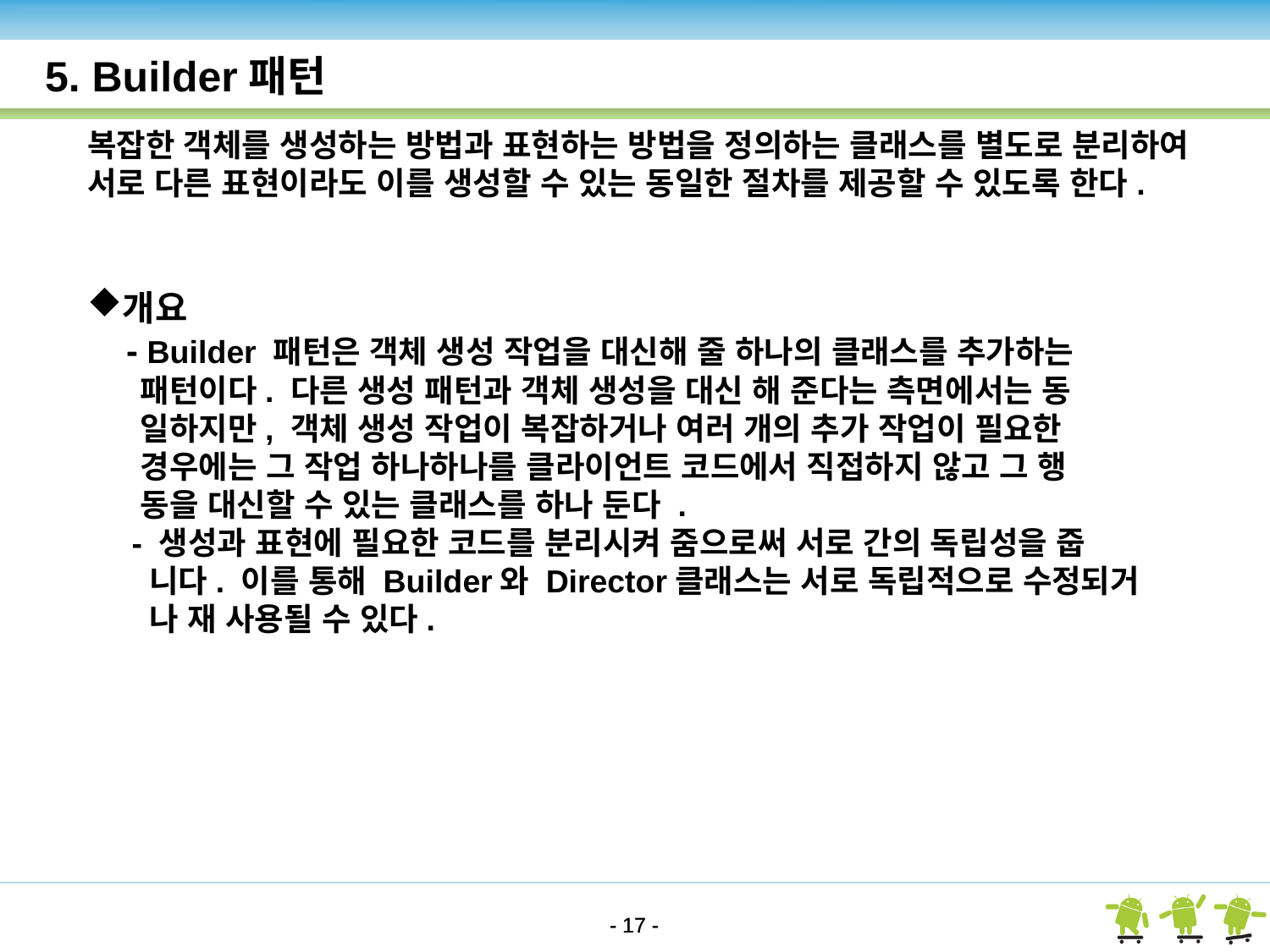

5. Builder패턴
복잡한 객체를 생성하는 방법과 표현하는 방법을 정의하는 클래스를 별도로 분리하여 서로 다른 표현이라도 이를 생성할 수 있는 동일한 절차를 제공할 수 있도록 한다.

개요
    - Builder 패턴은 객체 생성 작업을 대신해 줄 하나의 클래스를 추가하는
      패턴이다. 다른 생성 패턴과 객체 생성을 대신 해 준다는 측면에서는 동
      일하지만, 객체 생성 작업이 복잡하거나 여러 개의 추가 작업이 필요한
      경우에는 그 작업 하나하나를 클라이언트 코드에서 직접하지 않고 그 행
      동을 대신할 수 있는 클래스를 하나 둔다 .
     - 생성과 표현에 필요한 코드를 분리시켜 줌으로써 서로 간의 독립성을 줍
       니다. 이를 통해 Builder와 Director클래스는 서로 독립적으로 수정되거
       나 재 사용될 수 있다.
- 17 -
- 17 -